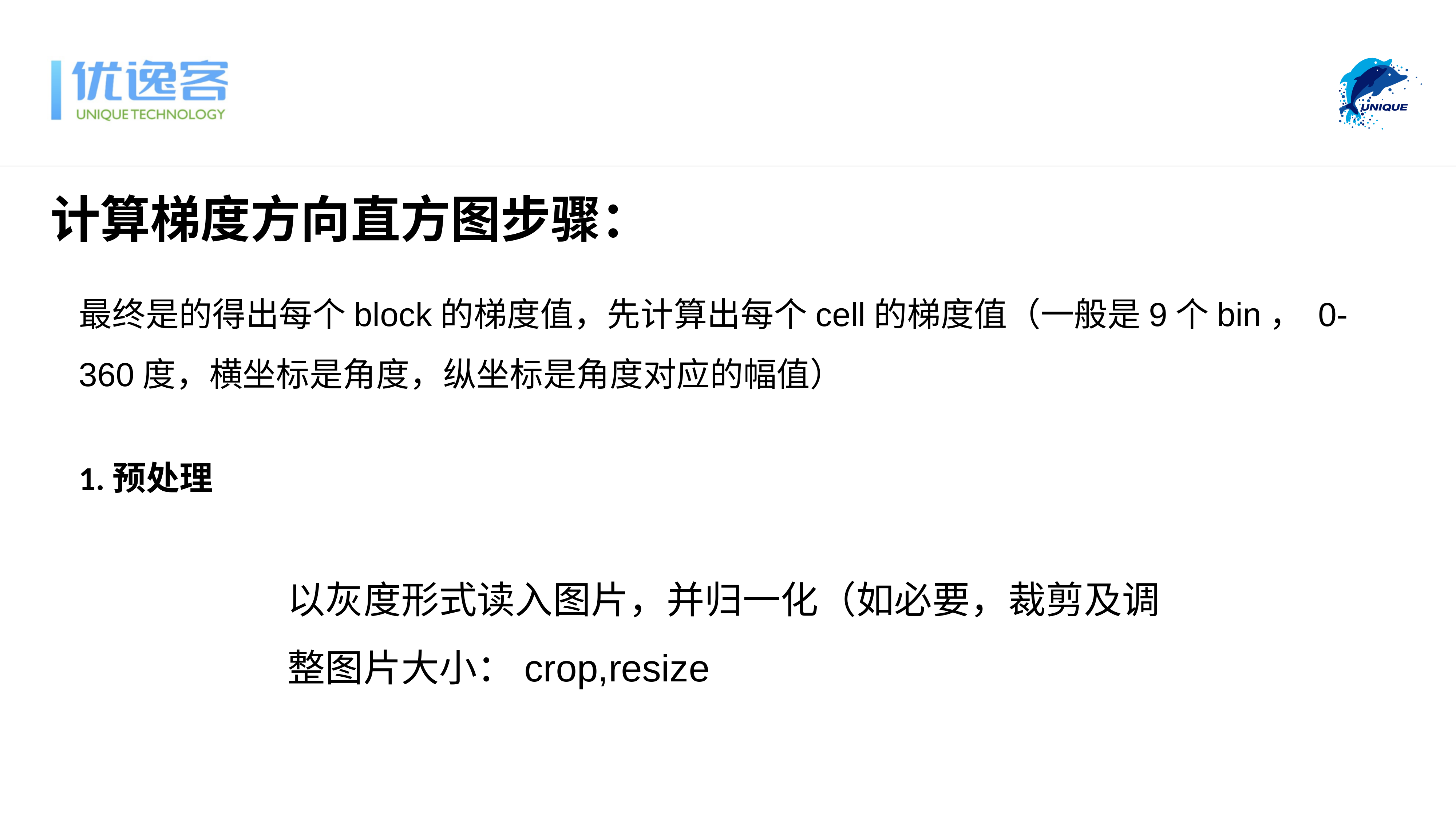

计算梯度方向直方图步骤：
最终是的得出每个block的梯度值，先计算出每个cell的梯度值（一般是9个bin， 0-360度，横坐标是角度，纵坐标是角度对应的幅值）
1.预处理
以灰度形式读入图片，并归一化（如必要，裁剪及调整图片大小：crop,resize